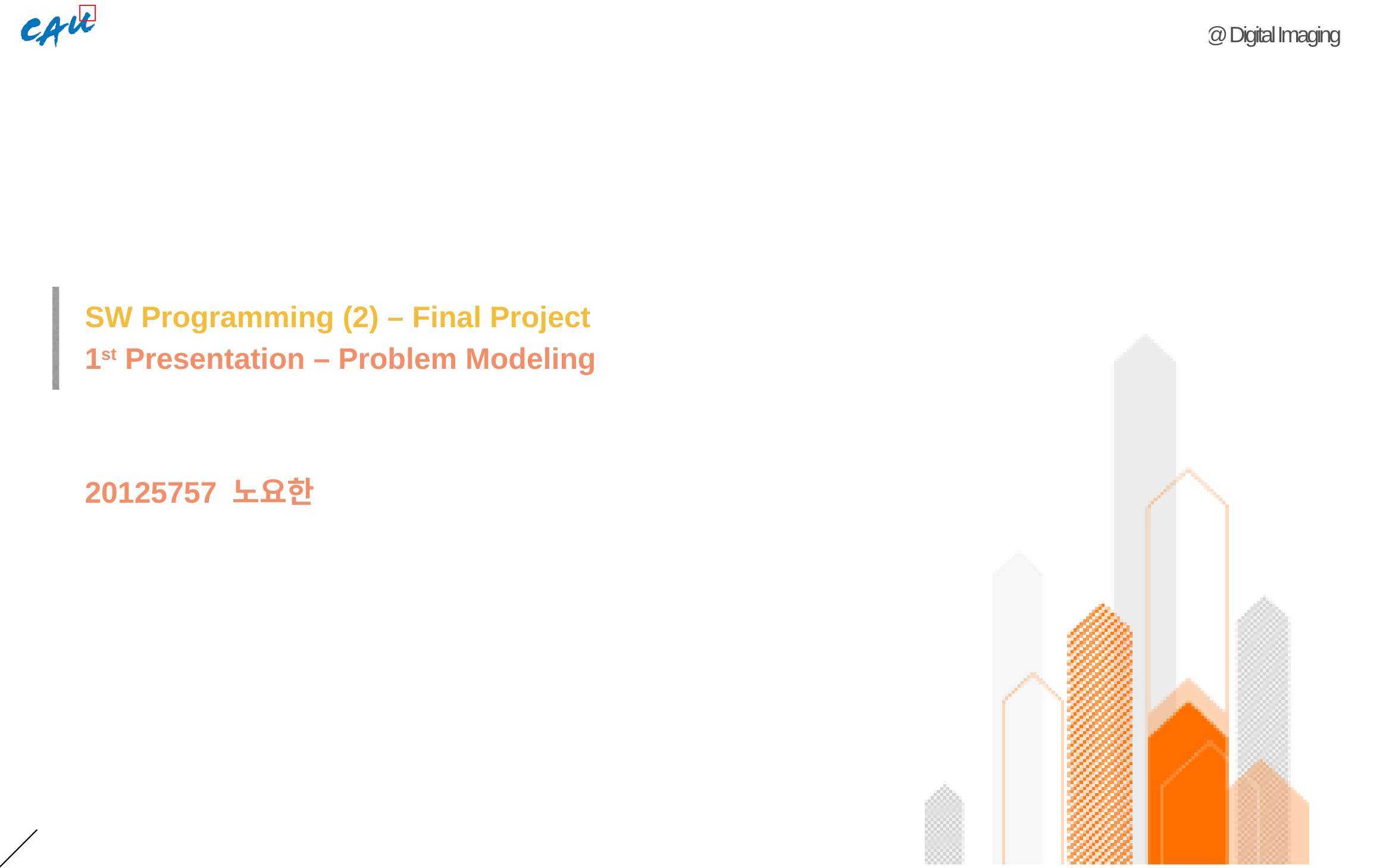

# SW Programming (2) – Final Project
1st Presentation – Problem Modeling

20125757 노요한